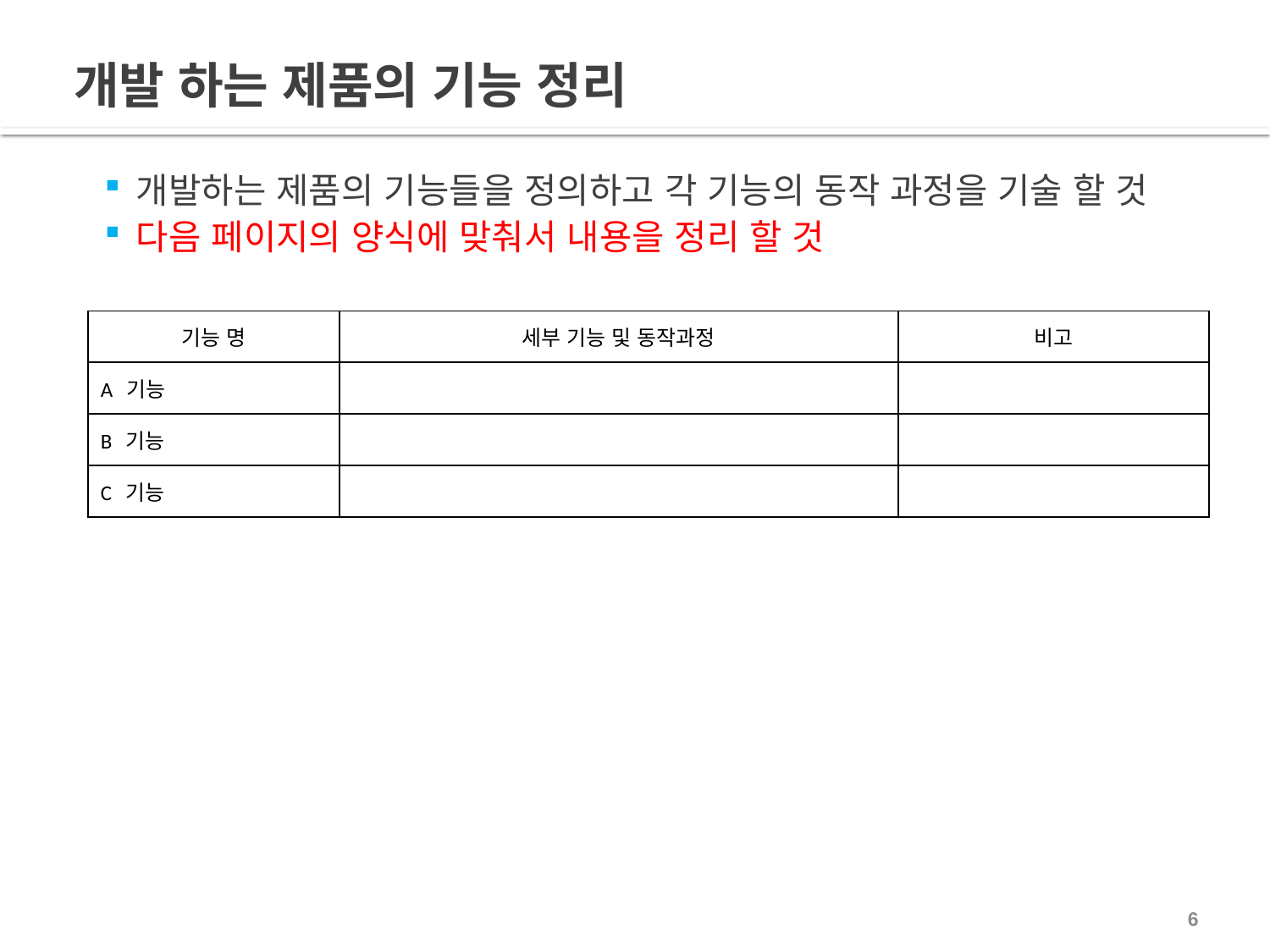

# 개발 하는 제품의 기능 정리
개발하는 제품의 기능들을 정의하고 각 기능의 동작 과정을 기술 할 것
다음 페이지의 양식에 맞춰서 내용을 정리 할 것
| 기능 명 | 세부 기능 및 동작과정 | 비고 |
| --- | --- | --- |
| A 기능 |  |  |
| B 기능 |  |  |
| C 기능 |  |  |
6